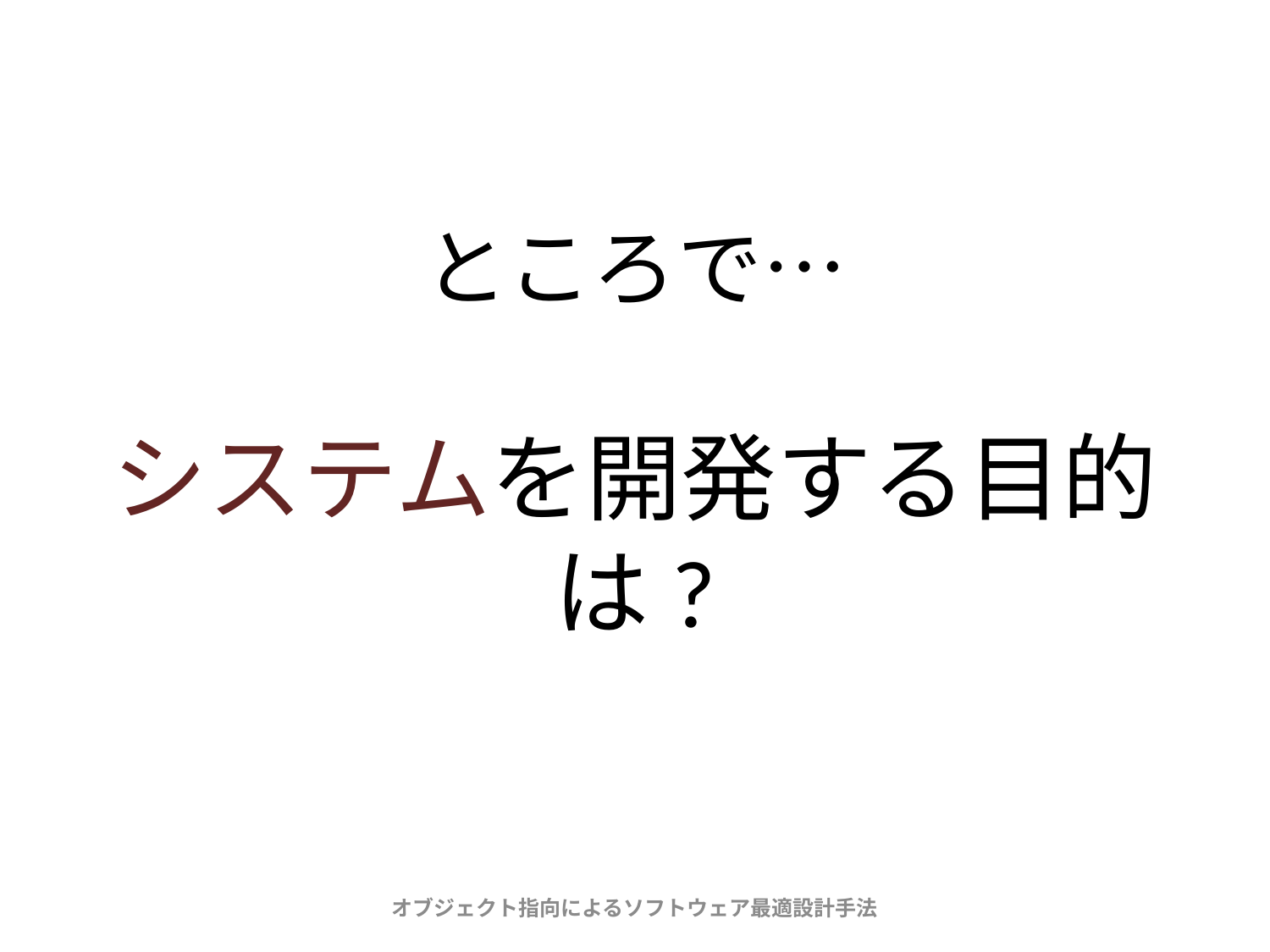

# ところで… システムを開発する目的は?
オブジェクト指向によるソフトウェア最適設計手法